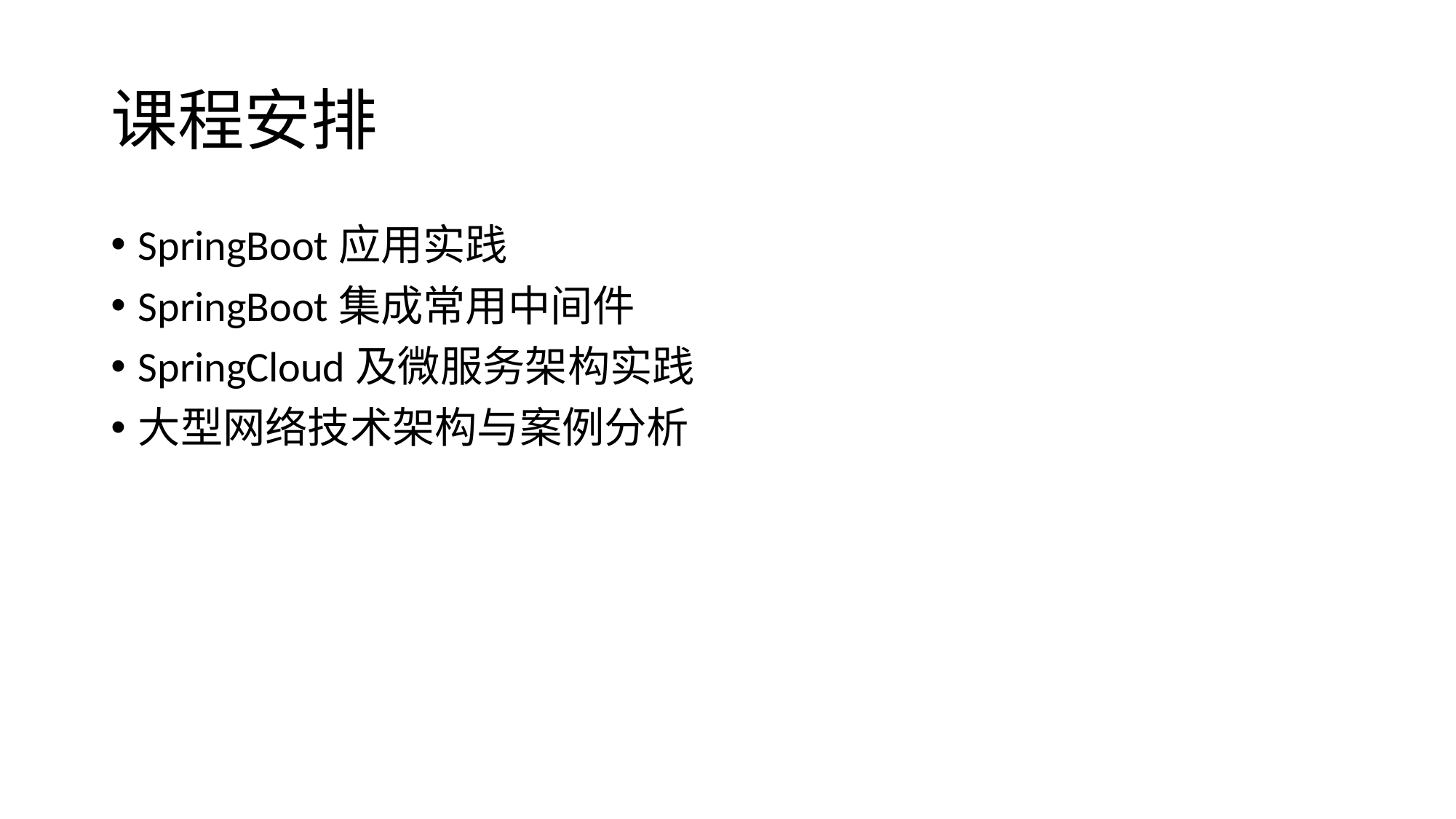

# 课程安排
SpringBoot应用实践
SpringBoot集成常用中间件
SpringCloud及微服务架构实践
大型网络技术架构与案例分析